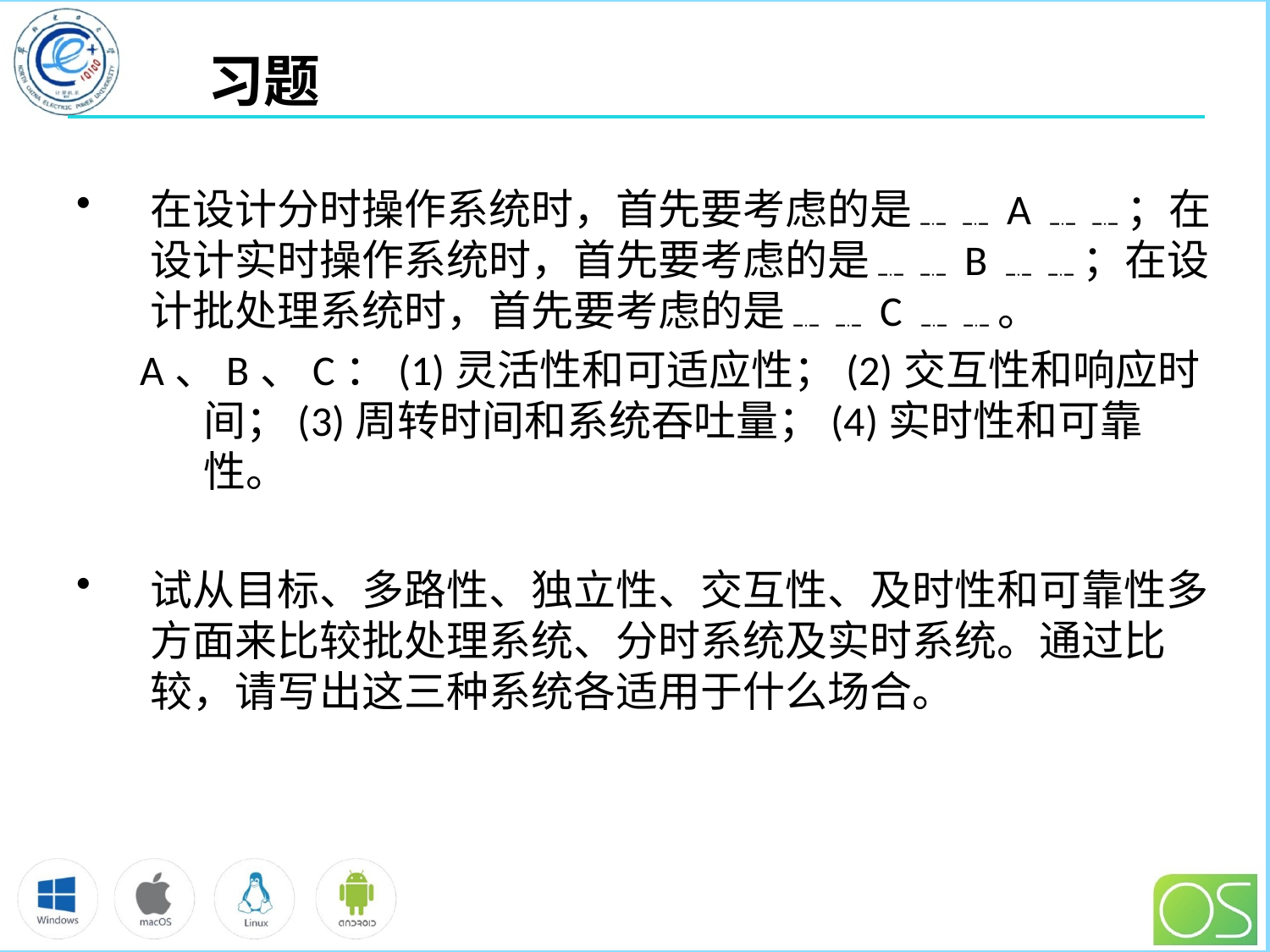

# 习题
在设计分时操作系统时，首先要考虑的是﹎﹎A﹎﹎；在设计实时操作系统时，首先要考虑的是﹎﹎B﹎﹎；在设计批处理系统时，首先要考虑的是﹎﹎C﹎﹎。
A、B、C：(1)灵活性和可适应性；(2)交互性和响应时间；(3)周转时间和系统吞吐量；(4)实时性和可靠性。

试从目标、多路性、独立性、交互性、及时性和可靠性多方面来比较批处理系统、分时系统及实时系统。通过比较，请写出这三种系统各适用于什么场合。